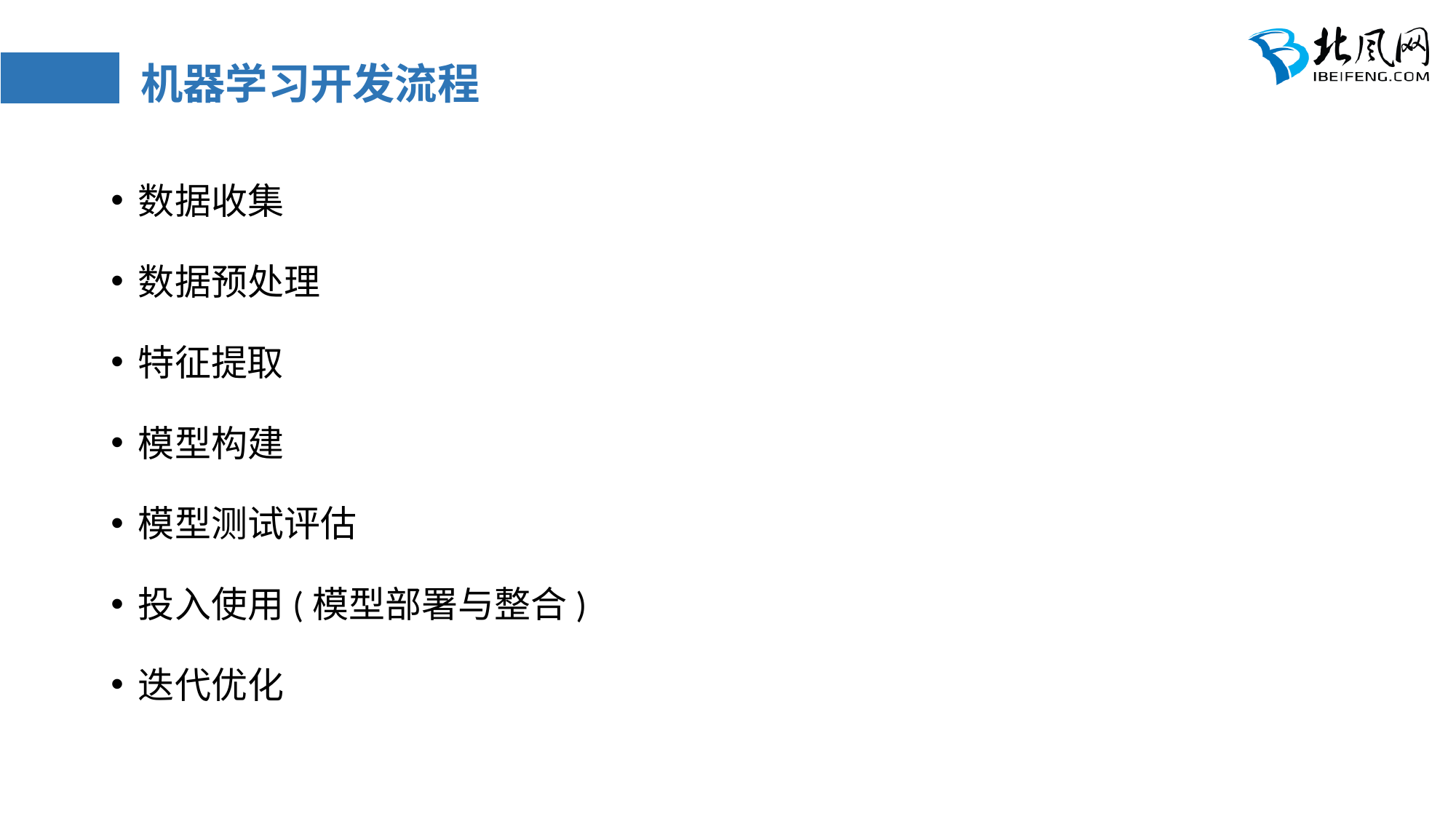

# 机器学习开发流程
数据收集
数据预处理
特征提取
模型构建
模型测试评估
投入使用(模型部署与整合)
迭代优化